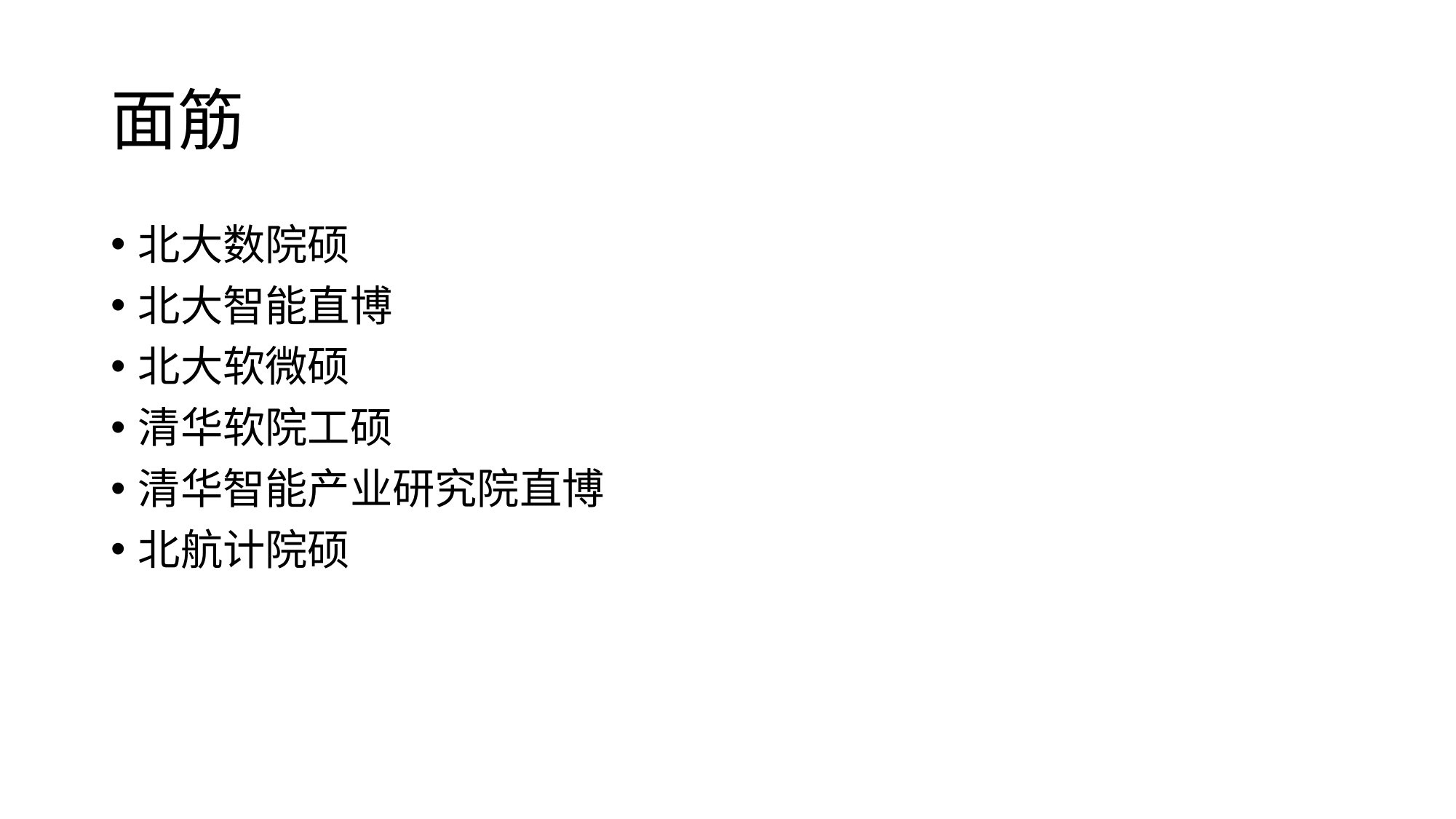

# 面筋
北大数院硕
北大智能直博
北大软微硕
清华软院工硕
清华智能产业研究院直博
北航计院硕